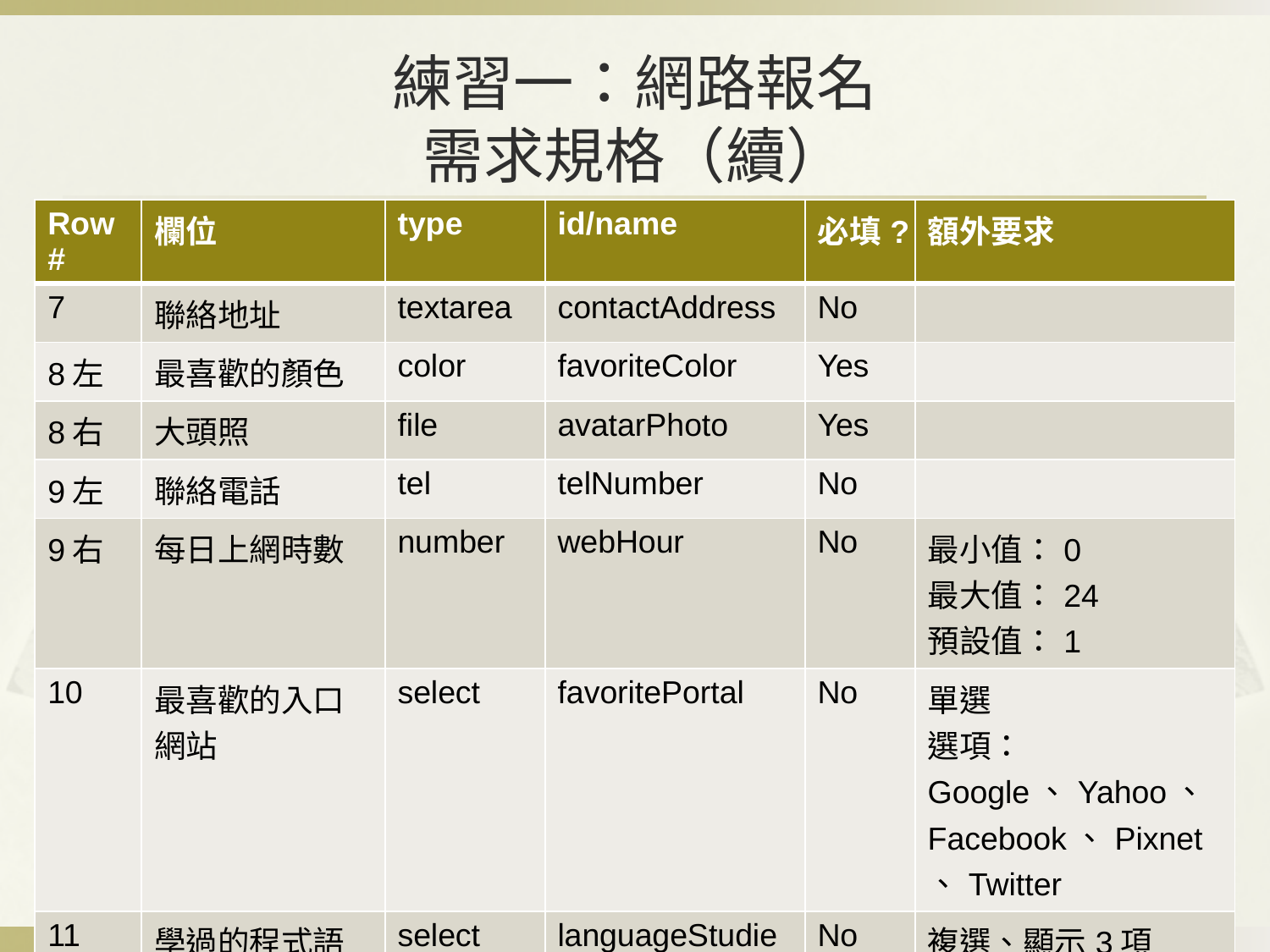

# 練習一：網路報名 需求規格（續）
| Row# | 欄位 | type | id/name | 必填? | 額外要求 |
| --- | --- | --- | --- | --- | --- |
| 7 | 聯絡地址 | textarea | contactAddress | No |  |
| 8左 | 最喜歡的顏色 | color | favoriteColor | Yes |  |
| 8右 | 大頭照 | file | avatarPhoto | Yes |  |
| 9左 | 聯絡電話 | tel | telNumber | No |  |
| 9右 | 每日上網時數 | number | webHour | No | 最小值：0 最大值：24 預設值：1 |
| 10 | 最喜歡的入口網站 | select | favoritePortal | No | 單選 選項：Google、Yahoo、Facebook、Pixnet、Twitter |
| 11 | 學過的程式語言 | select | languageStudied | No | 複選、顯示3項 選項：C、JavaScript、C#、Python、Go、JAVA、Ruby、VB |